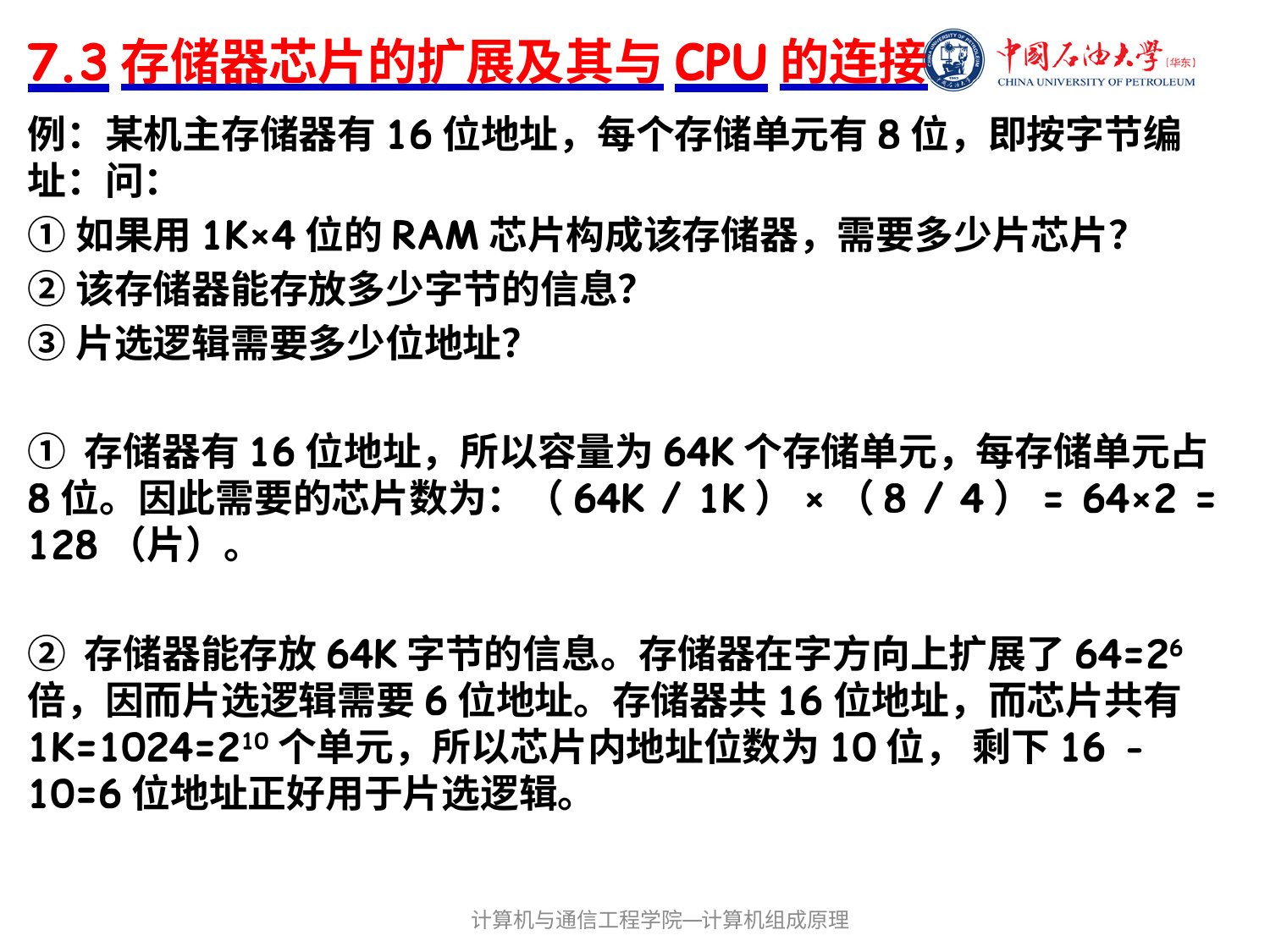

# 7.3存储器芯片的扩展及其与CPU的连接
例：某机主存储器有16位地址，每个存储单元有8位，即按字节编址：问：
①如果用1K×4位的RAM芯片构成该存储器，需要多少片芯片？
②该存储器能存放多少字节的信息？
③片选逻辑需要多少位地址？

① 存储器有16位地址，所以容量为64K个存储单元，每存储单元占8位。因此需要的芯片数为：（64K / 1K）×（8 / 4）= 64×2 = 128（片）。

② 存储器能存放64K字节的信息。存储器在字方向上扩展了64=26倍，因而片选逻辑需要6位地址。存储器共16位地址，而芯片共有1K=1024=210个单元，所以芯片内地址位数为10位， 剩下16 -10=6位地址正好用于片选逻辑。

计算机与通信工程学院—计算机组成原理
42